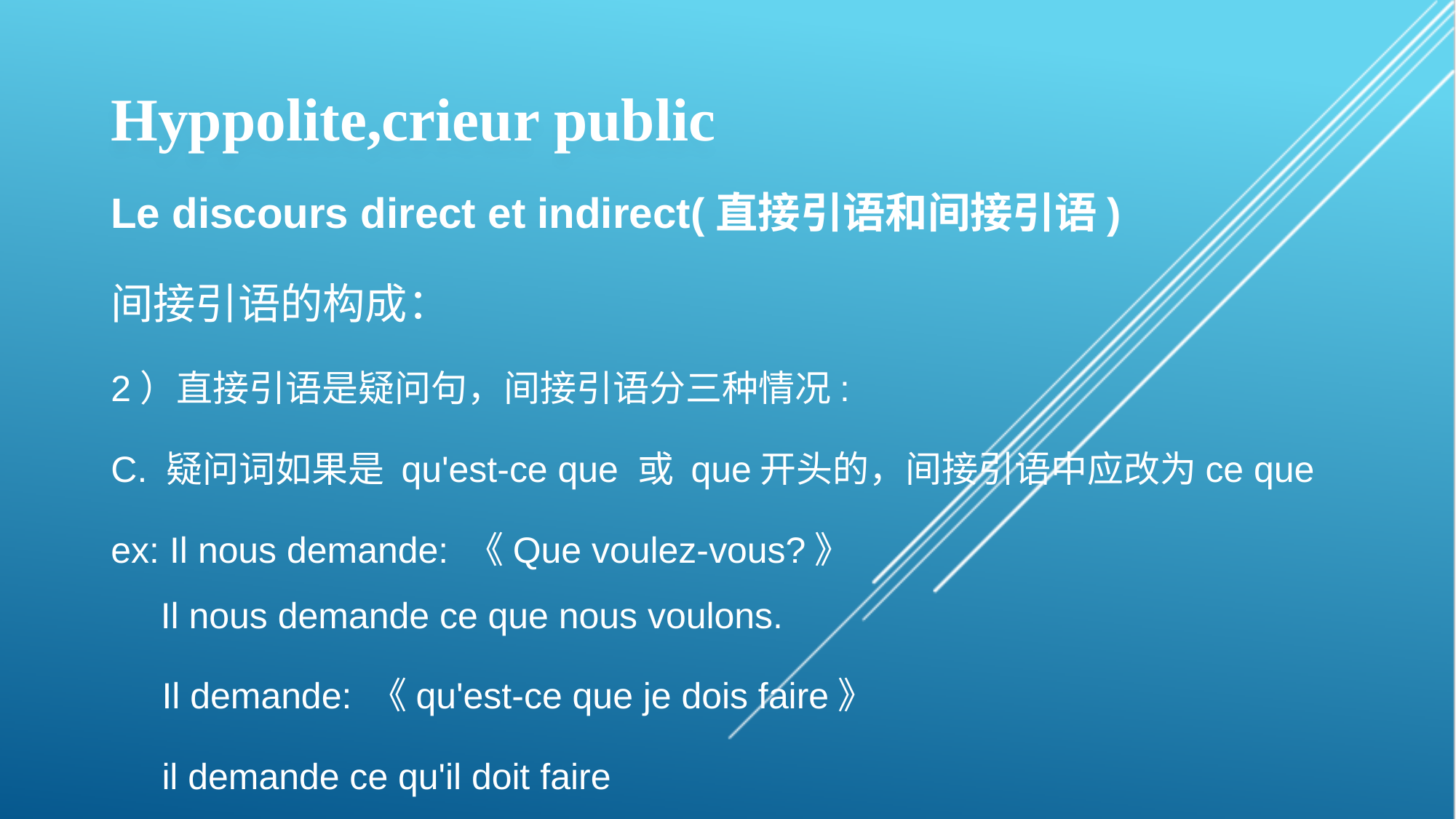

# Hyppolite,crieur public
Le discours direct et indirect(直接引语和间接引语)
间接引语的构成：
2）直接引语是疑问句，间接引语分三种情况:
C. 疑问词如果是 qu'est-ce que 或 que开头的，间接引语中应改为ce que
ex: Il nous demande: 《Que voulez-vous?》
     Il nous demande ce que nous voulons.
     Il demande: 《qu'est-ce que je dois faire》
     il demande ce qu'il doit faire